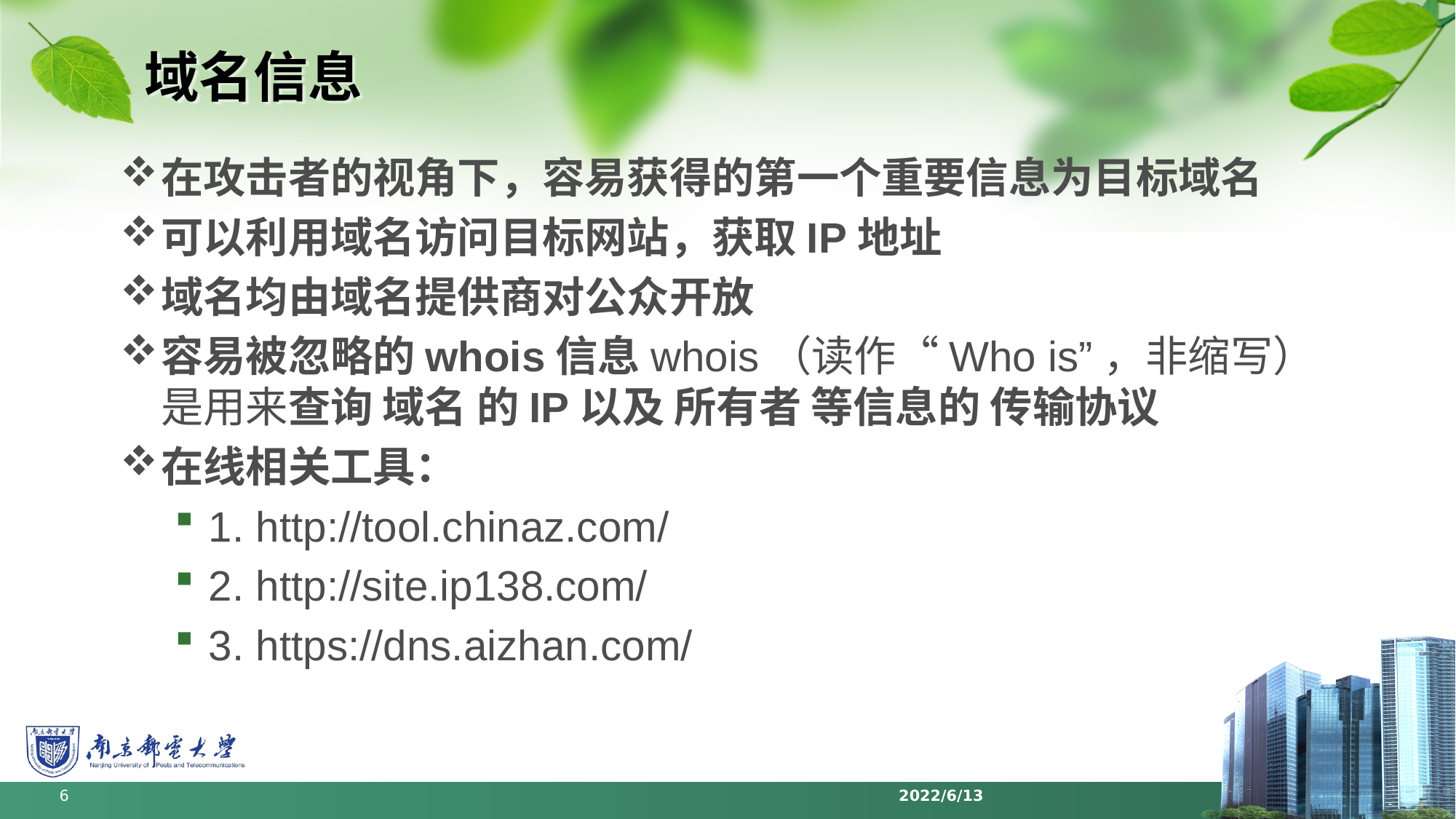

# 域名信息
在攻击者的视角下，容易获得的第一个重要信息为目标域名
可以利用域名访问目标网站，获取IP地址
域名均由域名提供商对公众开放
容易被忽略的whois信息whois（读作“Who is”，非缩写）是用来查询 域名 的IP以及 所有者 等信息的 传输协议
在线相关工具：
1. http://tool.chinaz.com/
2. http://site.ip138.com/
3. https://dns.aizhan.com/
6
2022/6/13